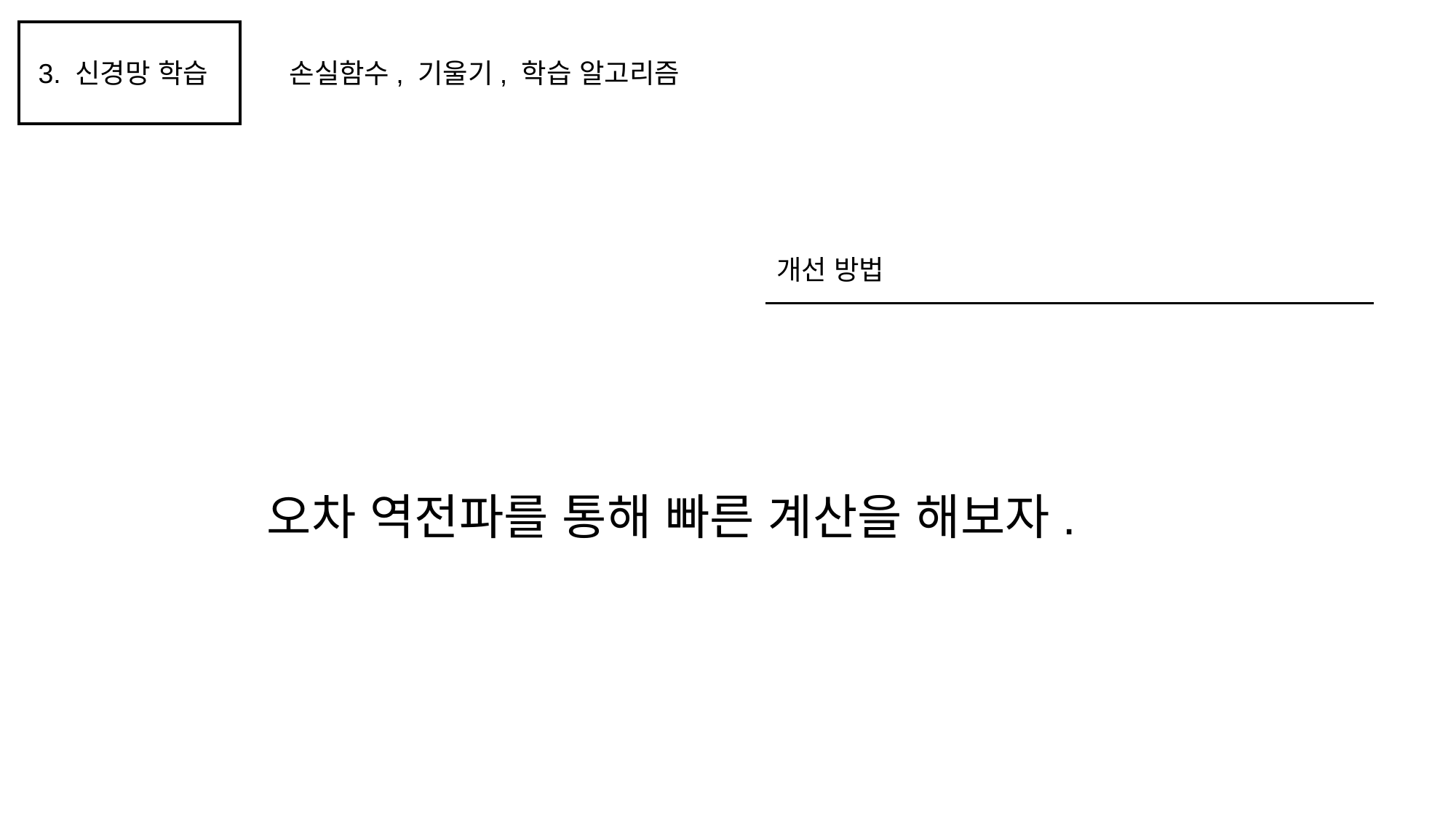

3. 신경망 학습
손실함수, 기울기, 학습 알고리즘
개선 방법

오차 역전파를 통해 빠른 계산을 해보자.